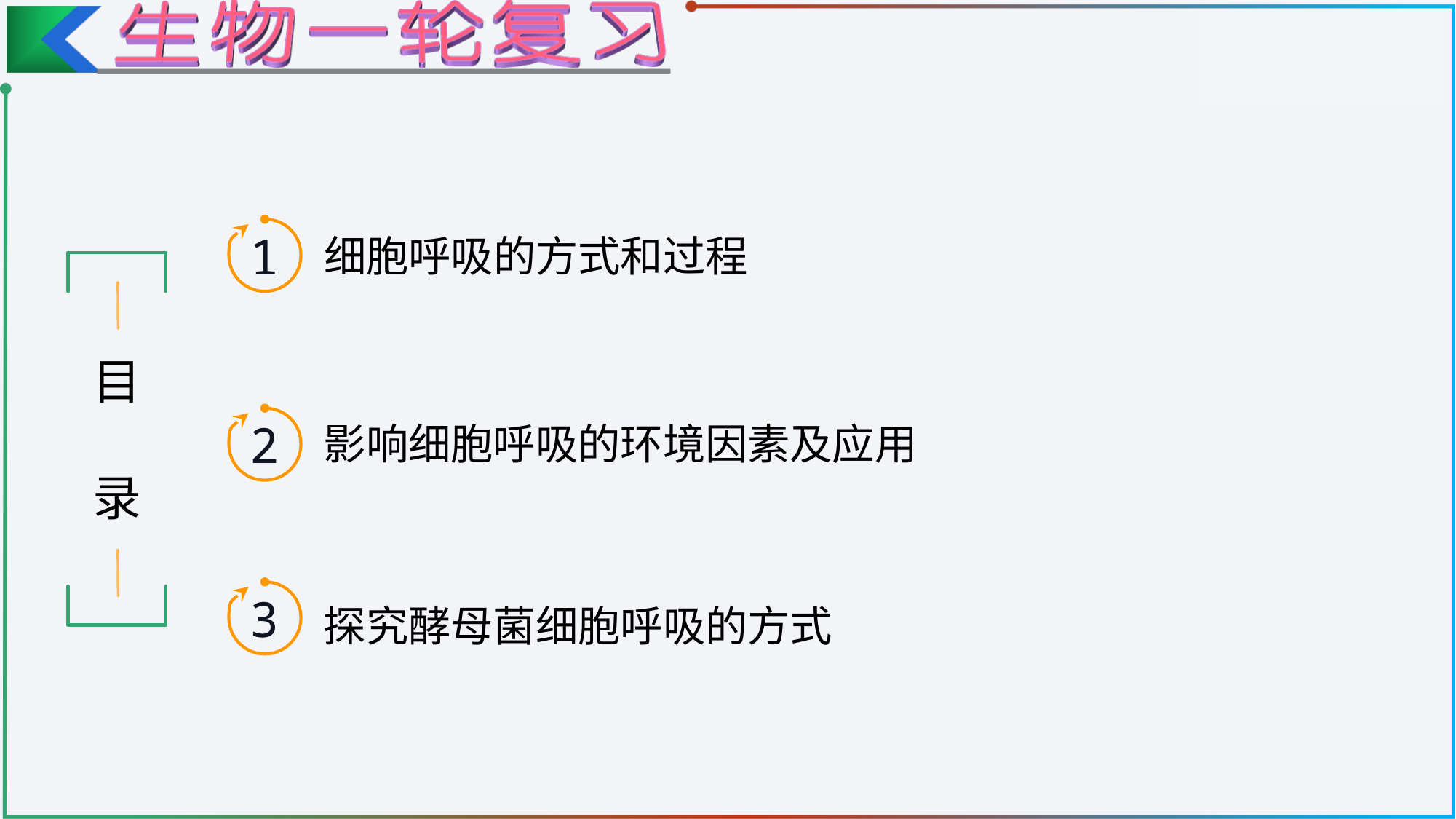

细胞呼吸的方式和过程
1
目

录

影响细胞呼吸的环境因素及应用
2
3
探究酵母菌细胞呼吸的方式